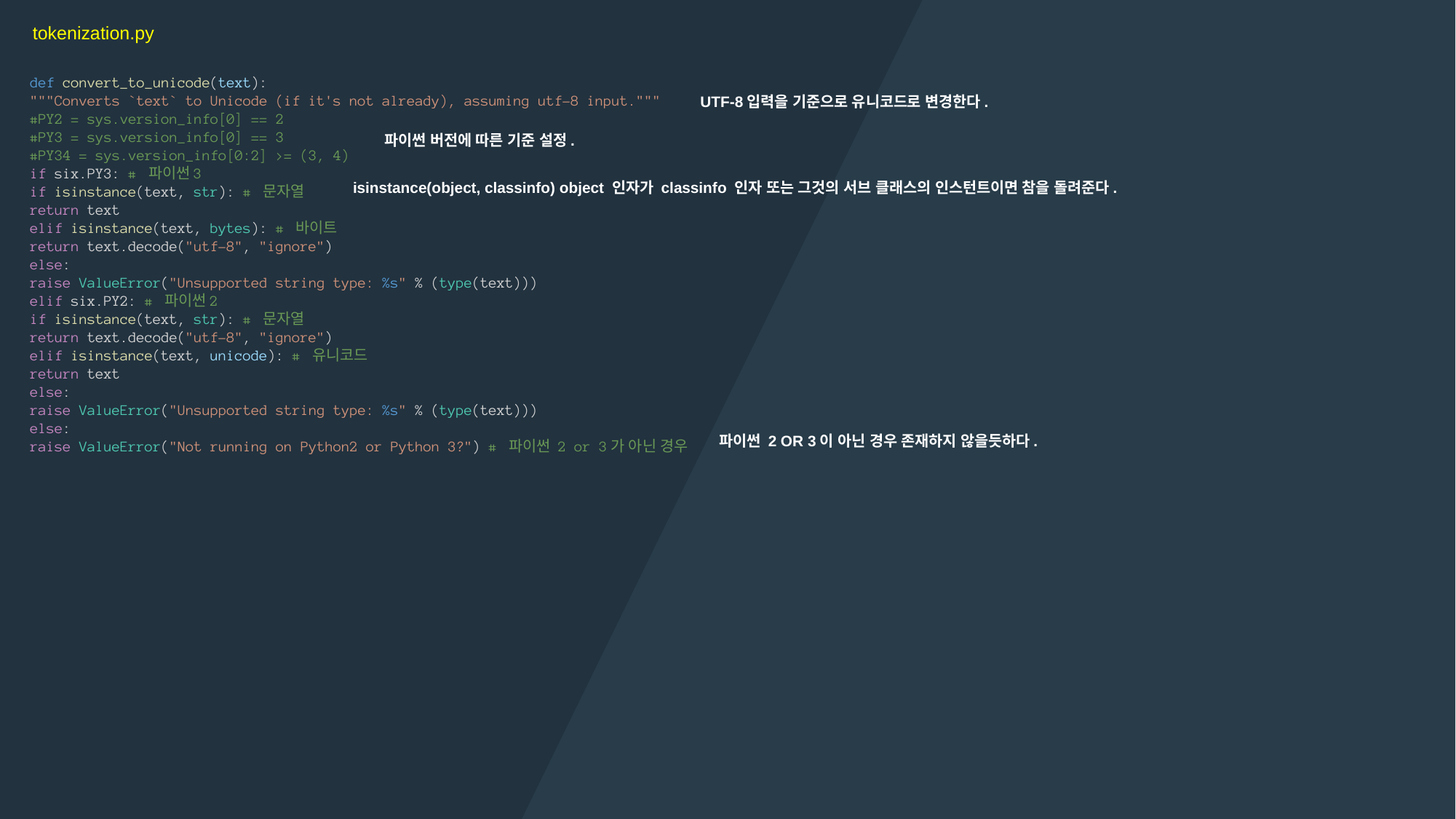

tokenization.py
def convert_to_unicode(text):
"""Converts `text` to Unicode (if it's not already), assuming utf-8 input."""
#PY2 = sys.version_info[0] == 2
#PY3 = sys.version_info[0] == 3
#PY34 = sys.version_info[0:2] >= (3, 4)
if six.PY3: # 파이썬3
if isinstance(text, str): # 문자열
return text
elif isinstance(text, bytes): # 바이트
return text.decode("utf-8", "ignore")
else:
raise ValueError("Unsupported string type: %s" % (type(text)))
elif six.PY2: # 파이썬2
if isinstance(text, str): # 문자열
return text.decode("utf-8", "ignore")
elif isinstance(text, unicode): # 유니코드
return text
else:
raise ValueError("Unsupported string type: %s" % (type(text)))
else:
raise ValueError("Not running on Python2 or Python 3?") # 파이썬 2 or 3가 아닌 경우
UTF-8입력을 기준으로 유니코드로 변경한다.
파이썬 버전에 따른 기준 설정.
isinstance(object, classinfo) object 인자가 classinfo 인자 또는 그것의 서브 클래스의 인스턴트이면 참을 돌려준다.
파이썬 2 OR 3이 아닌 경우 존재하지 않을듯하다.